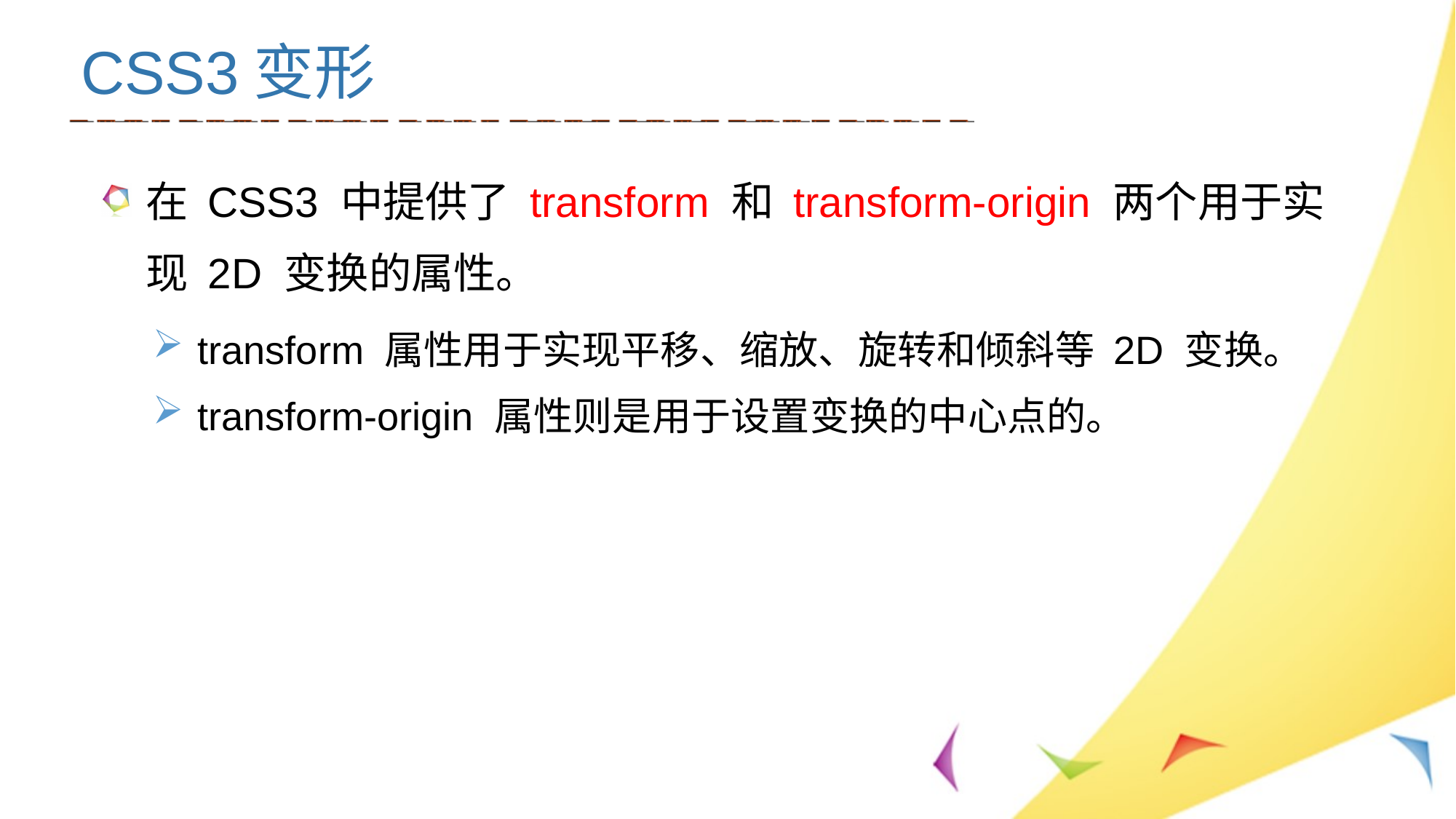

CSS3变形
在 CSS3 中提供了 transform 和 transform-origin 两个用于实现 2D 变换的属性。
transform 属性用于实现平移、缩放、旋转和倾斜等 2D 变换。
transform-origin 属性则是用于设置变换的中心点的。